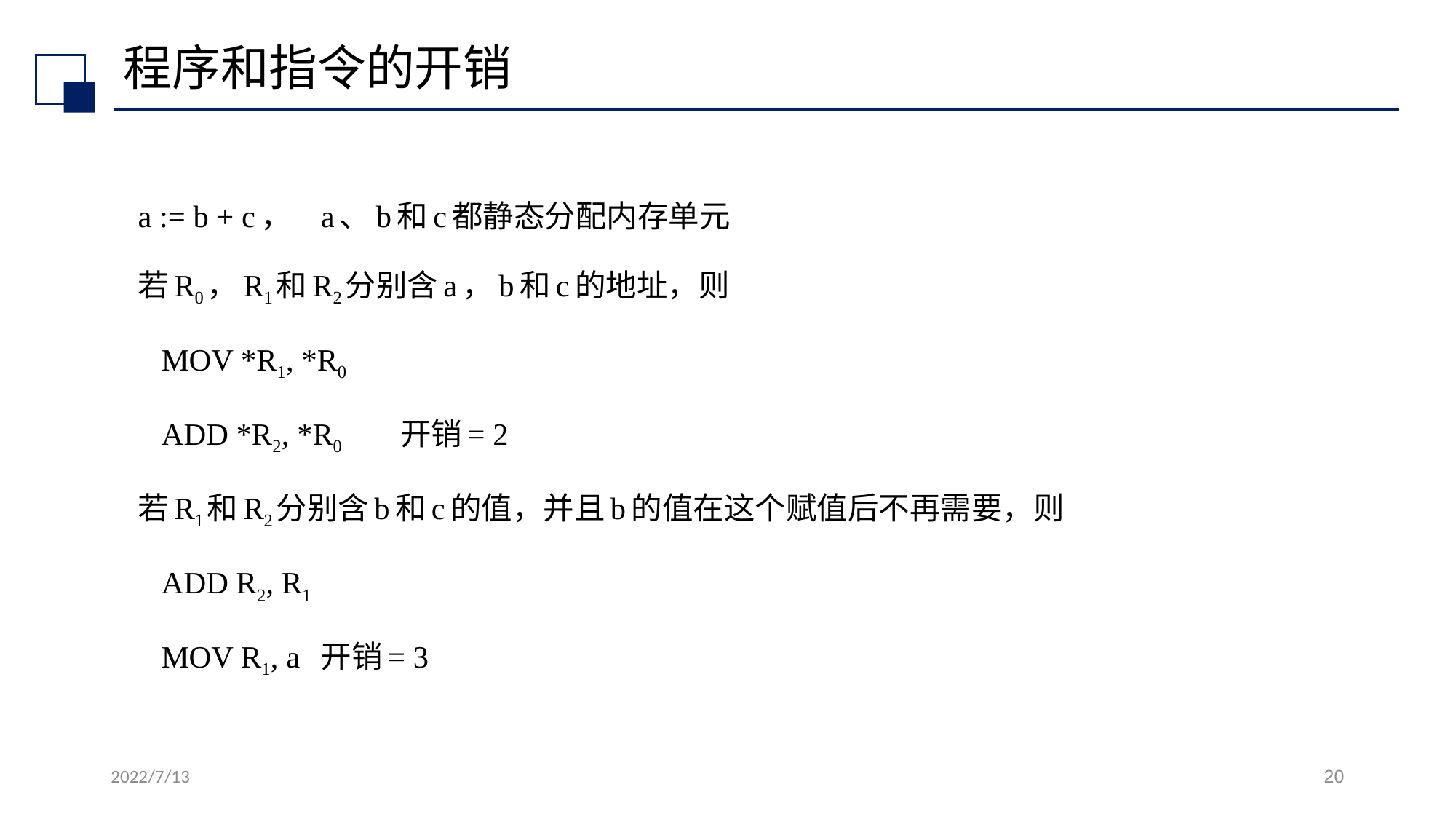

# 程序和指令的开销
a := b + c，	a、b和c都静态分配内存单元
若R0，R1和R2分别含a，b和c的地址，则
	MOV *R1, *R0
	ADD *R2, *R0		开销= 2
若R1和R2分别含b和c的值，并且b的值在这个赋值后不再需要，则
	ADD R2, R1
	MOV R1, a			开销= 3
2022/7/13
20